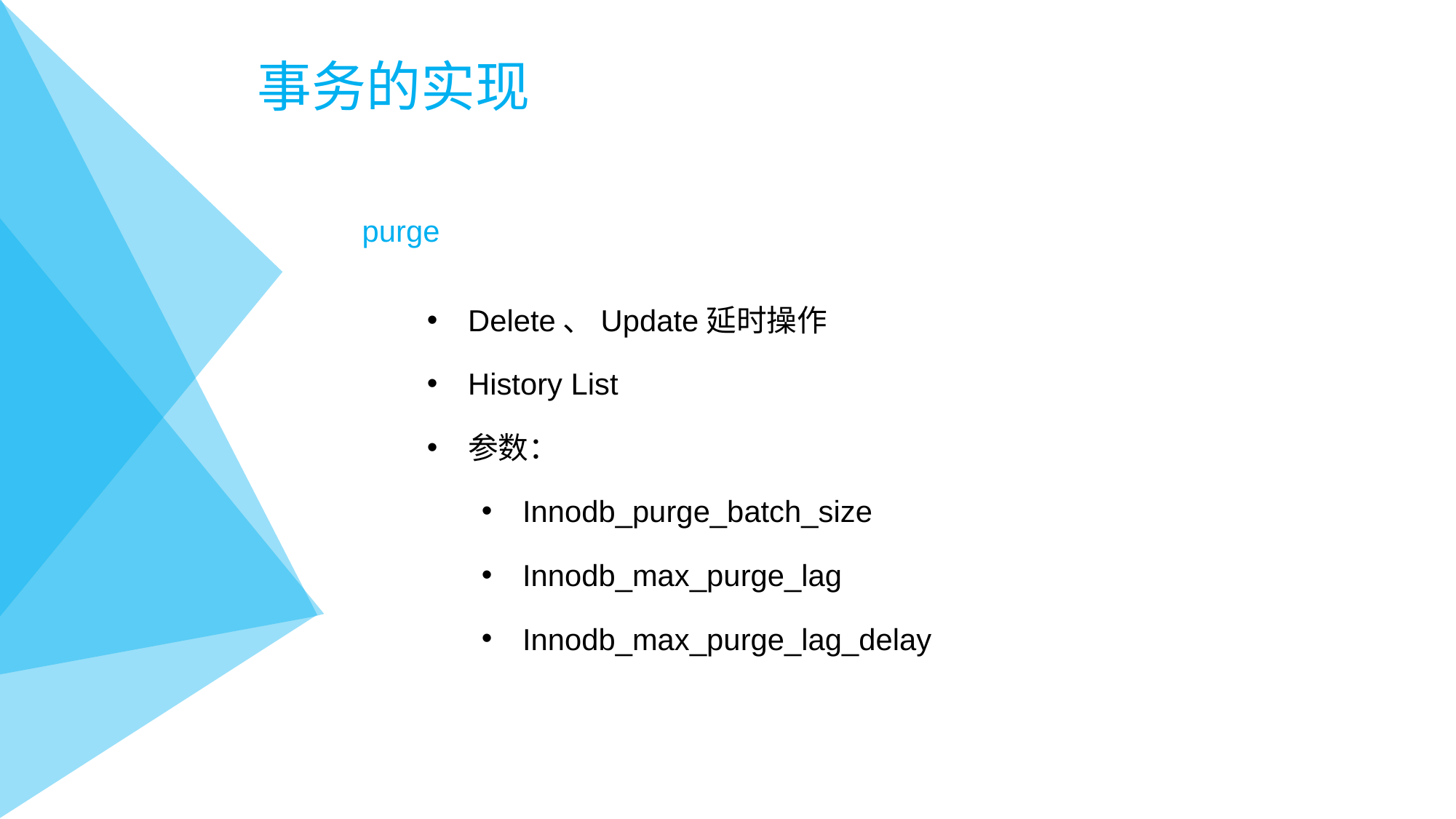

# 事务的实现
purge

Delete、Update延时操作
History List
参数：
Innodb_purge_batch_size
Innodb_max_purge_lag
Innodb_max_purge_lag_delay